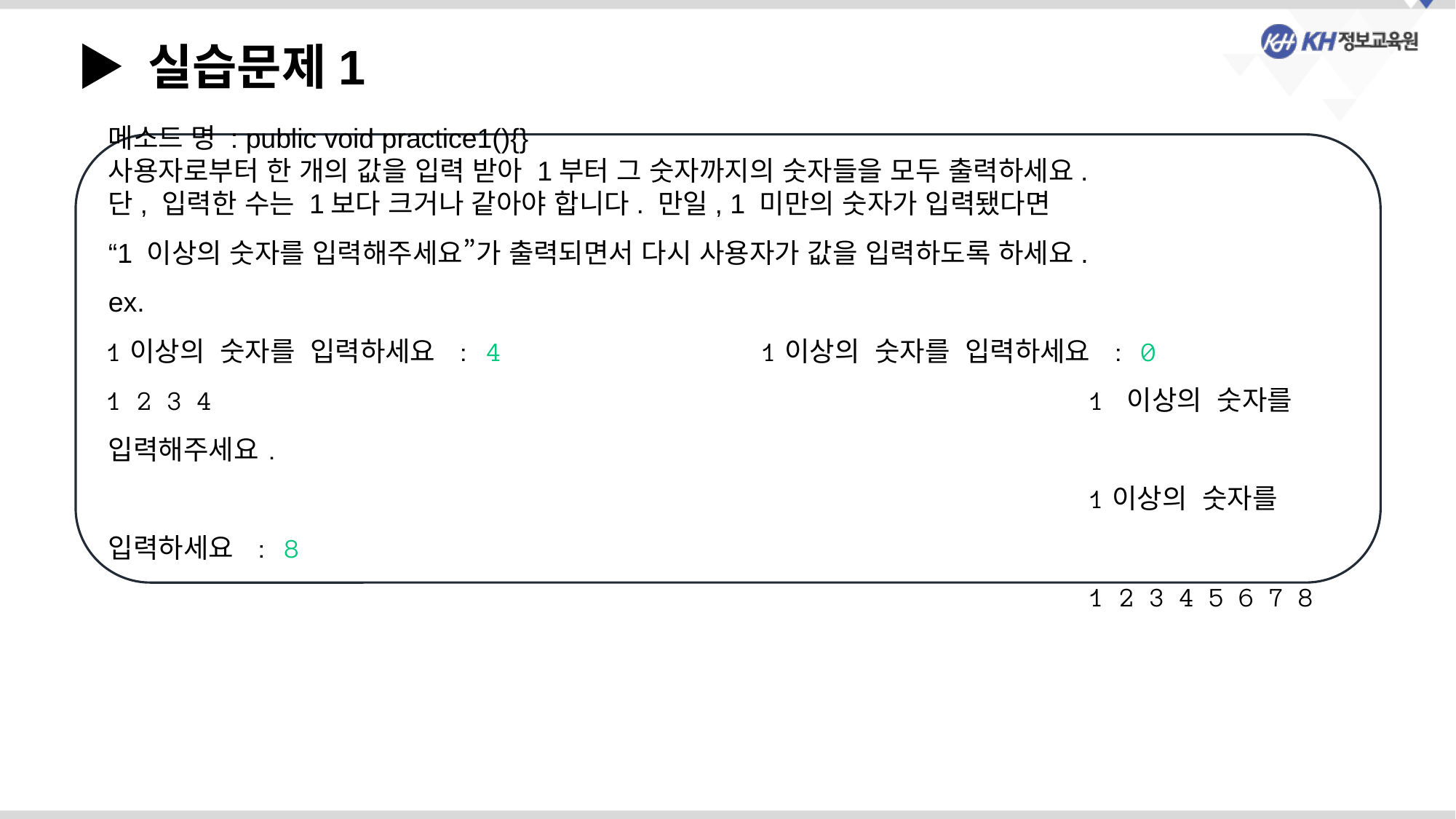

▶ 실습문제1
메소드 명 : public void practice1(){}
사용자로부터 한 개의 값을 입력 받아 1부터 그 숫자까지의 숫자들을 모두 출력하세요.
단, 입력한 수는 1보다 크거나 같아야 합니다. 만일, 1 미만의 숫자가 입력됐다면
“1 이상의 숫자를 입력해주세요”가 출력되면서 다시 사용자가 값을 입력하도록 하세요.
ex.
1이상의 숫자를 입력하세요 : 4			1이상의 숫자를 입력하세요 : 0
1 2 3 4 								1 이상의 숫자를 입력해주세요.
									1이상의 숫자를 입력하세요 : 8
									1 2 3 4 5 6 7 8